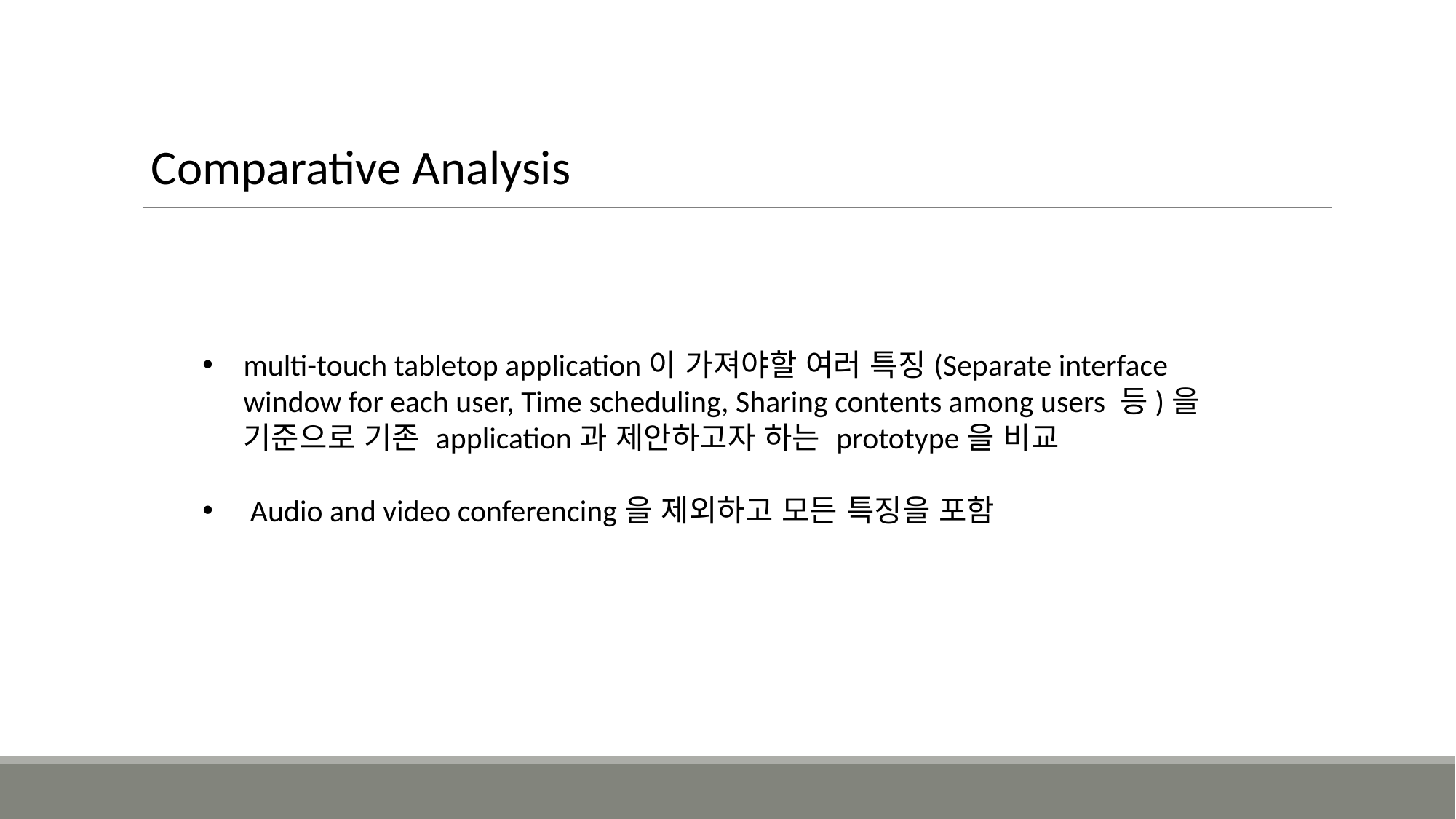

Comparative Analysis
multi-touch tabletop application이 가져야할 여러 특징(Separate interface window for each user, Time scheduling, Sharing contents among users 등)을        기준으로 기존 application과 제안하고자 하는 prototype을 비교

 Audio and video conferencing을 제외하고 모든 특징을 포함